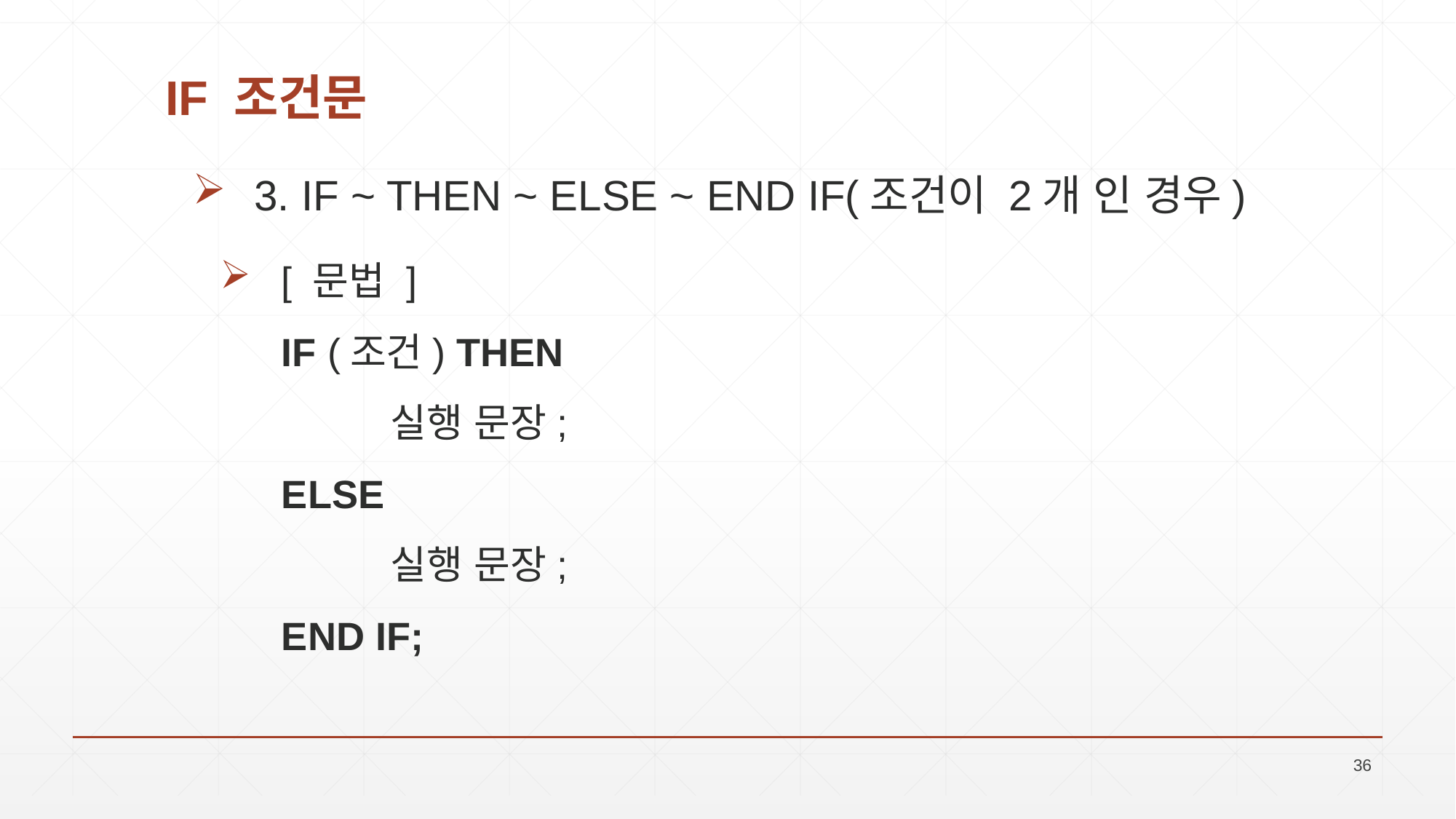

# IF 조건문
3. IF ~ THEN ~ ELSE ~ END IF(조건이 2개 인 경우)
[ 문법 ]
IF (조건) THEN
	실행 문장;
ELSE
	실행 문장;
END IF;
36